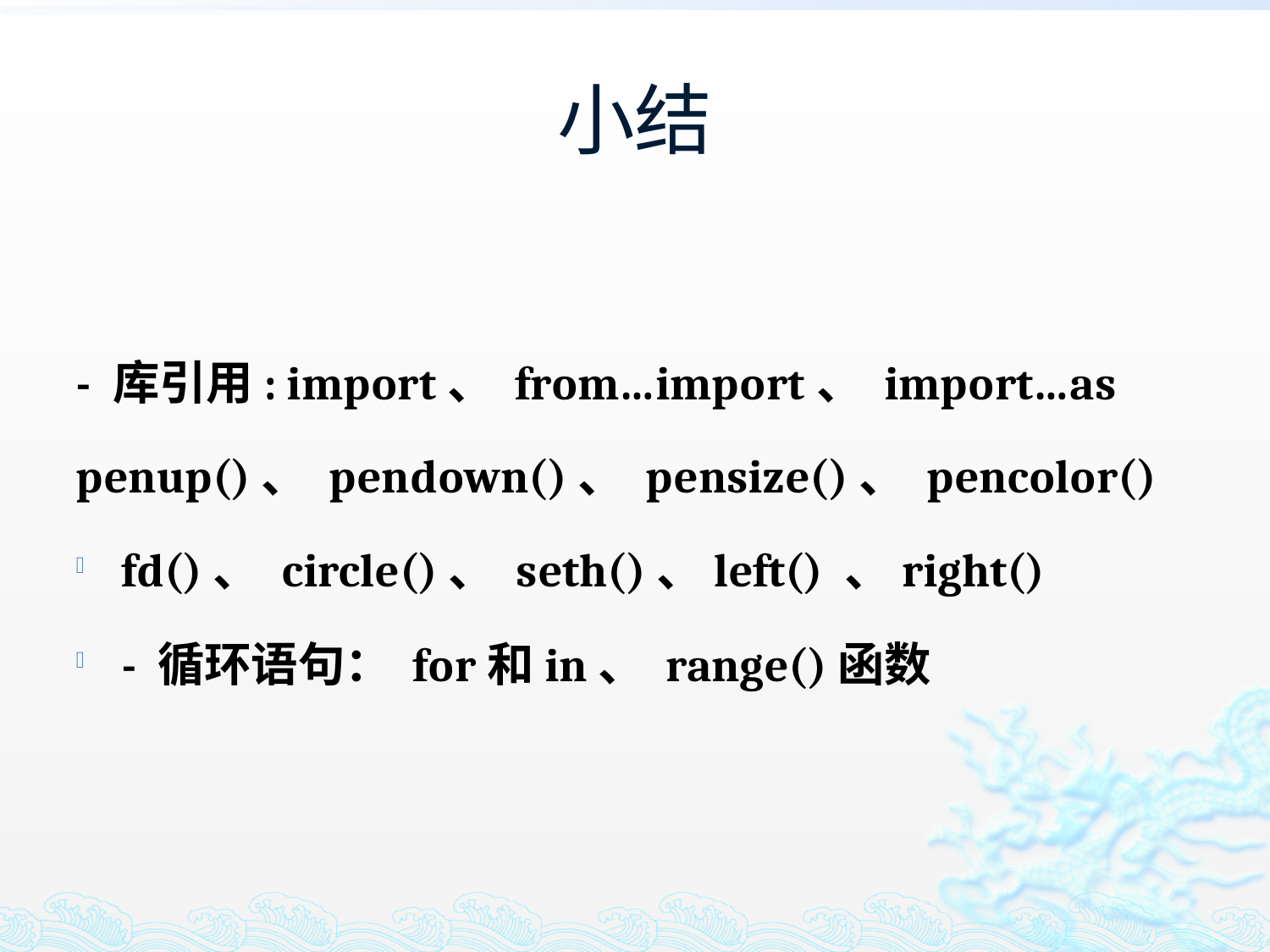

# 小结
- 库引用: import、 from…import、 import…as
penup()、 pendown()、 pensize()、 pencolor()
fd()、 circle()、 seth()、left() 、right()
- 循环语句： for和in、 range()函数